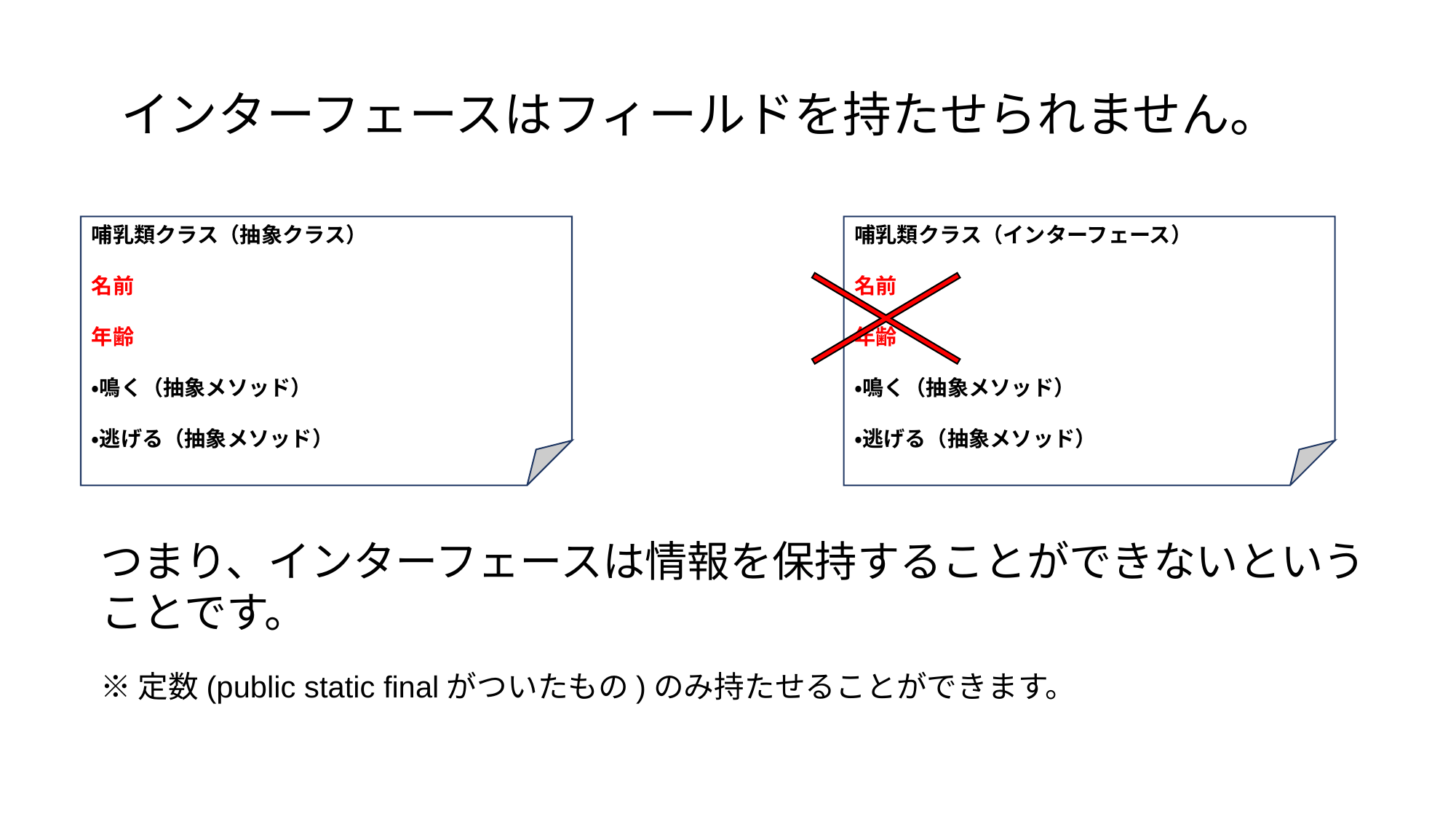

インターフェースはフィールドを持たせられません。
哺乳類クラス（インターフェース）

名前

年齢

・鳴く（抽象メソッド）

・逃げる（抽象メソッド）
哺乳類クラス（抽象クラス）

名前

年齢

・鳴く（抽象メソッド）

・逃げる（抽象メソッド）

つまり、インターフェースは情報を保持することができないということです。
※定数(public static finalがついたもの)のみ持たせることができます。